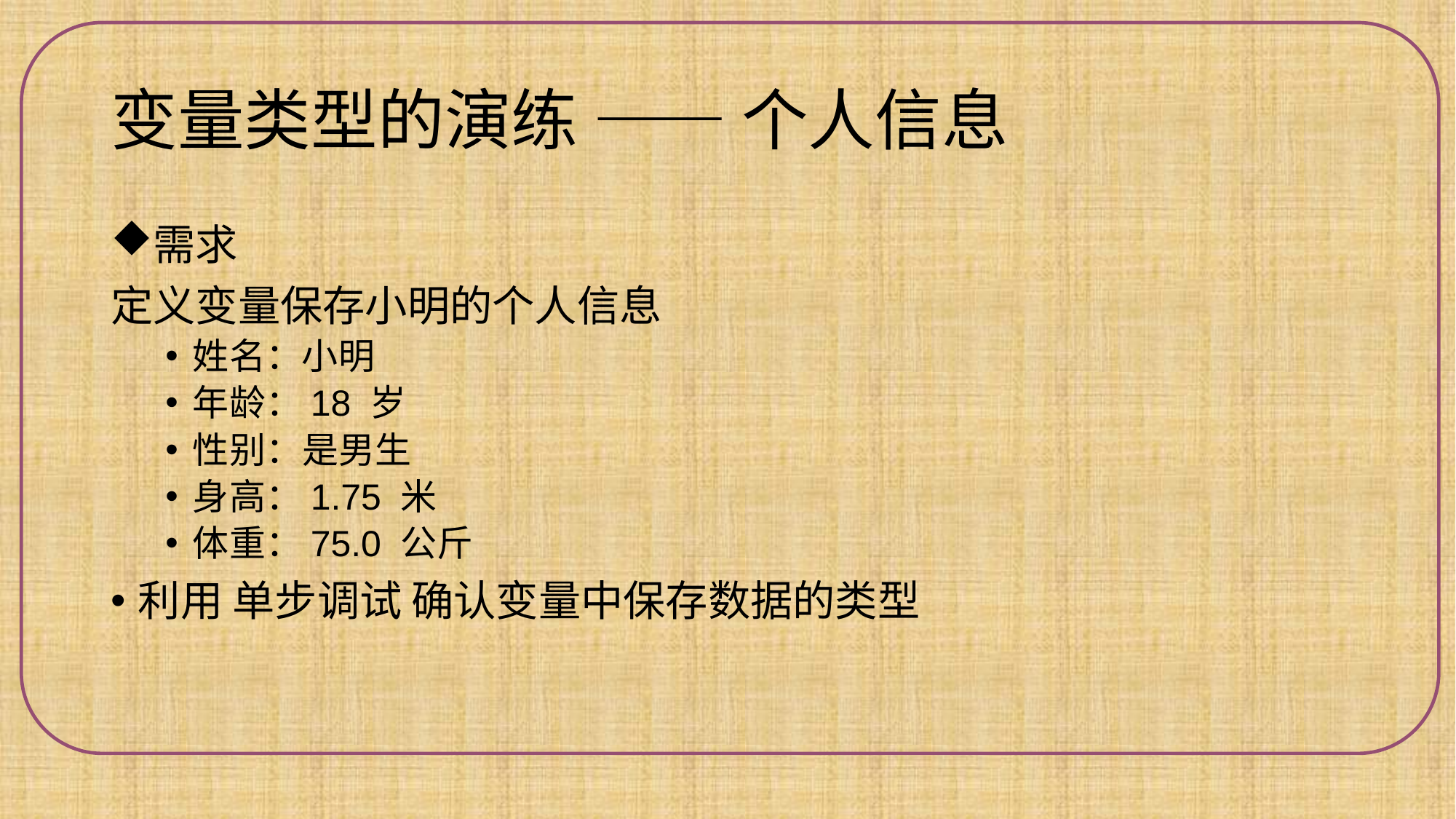

# 变量类型的演练 —— 个人信息
需求
定义变量保存小明的个人信息
姓名：小明
年龄：18 岁
性别：是男生
身高：1.75 米
体重：75.0 公斤
利用 单步调试 确认变量中保存数据的类型